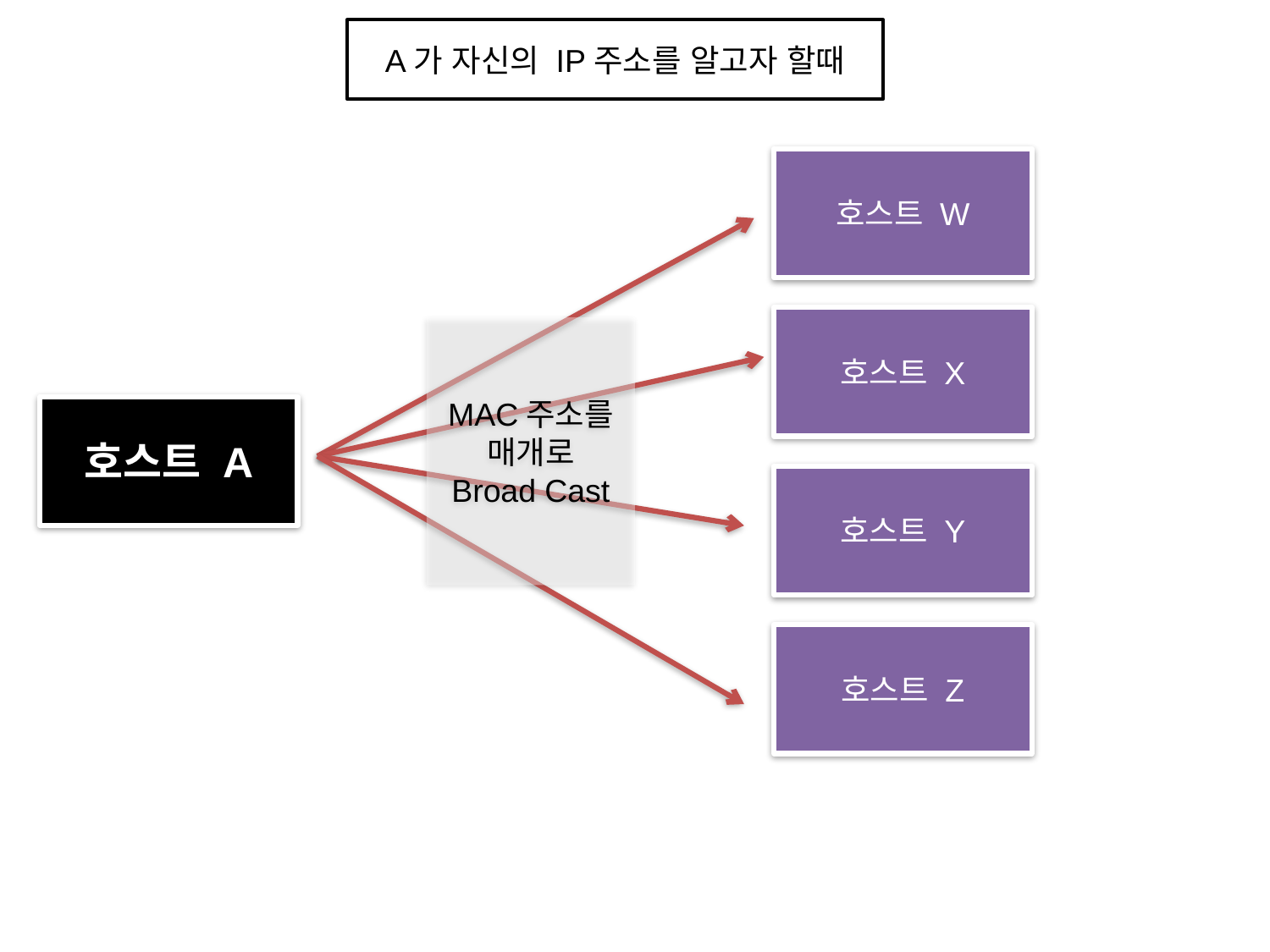

A가 자신의 IP주소를 알고자 할때
호스트 W
호스트 X
MAC주소를 매개로
Broad Cast
호스트 A
호스트 Y
호스트 Z